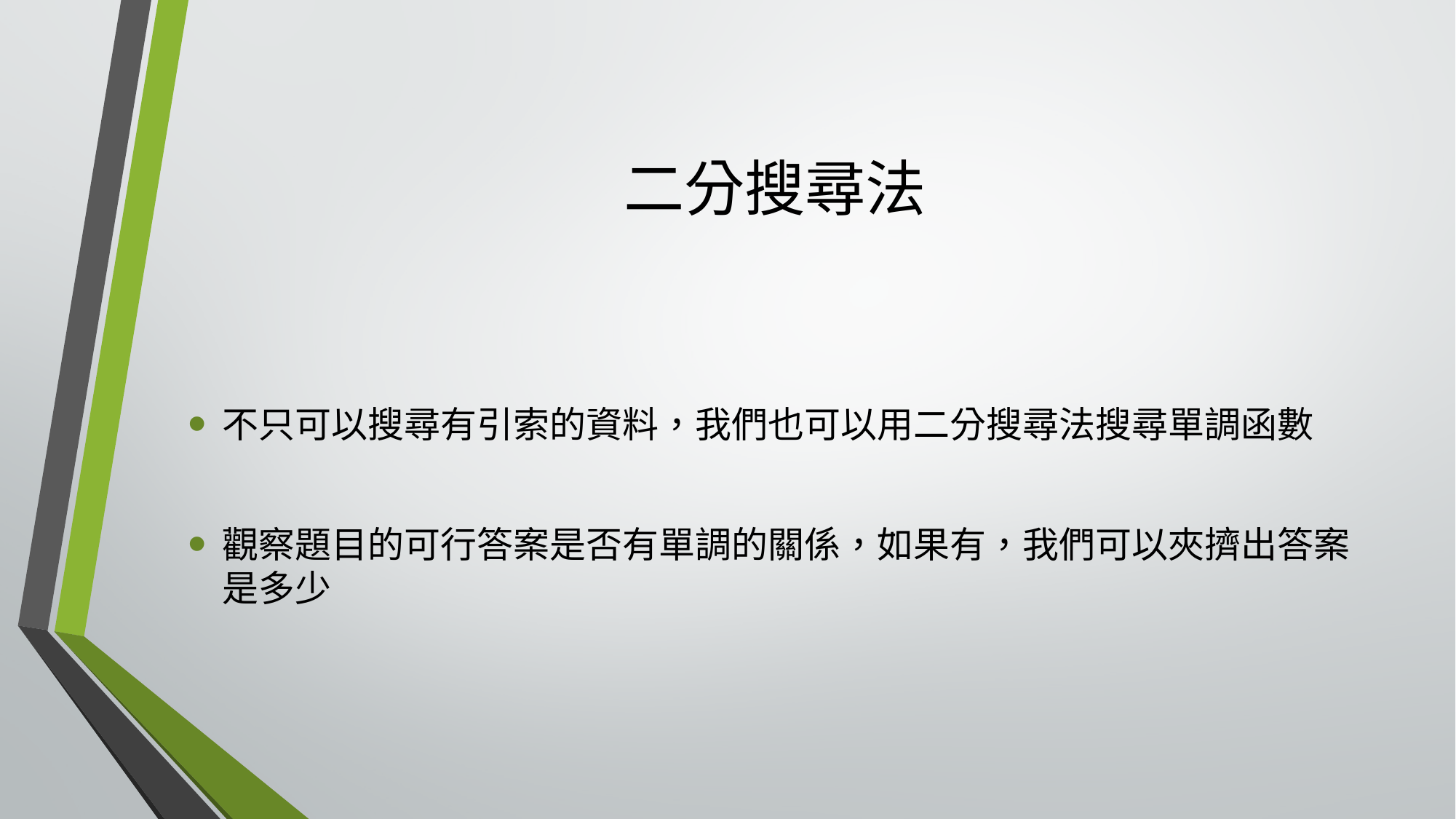

# 二分搜尋法
不只可以搜尋有引索的資料，我們也可以用二分搜尋法搜尋單調函數

觀察題目的可行答案是否有單調的關係，如果有，我們可以夾擠出答案是多少